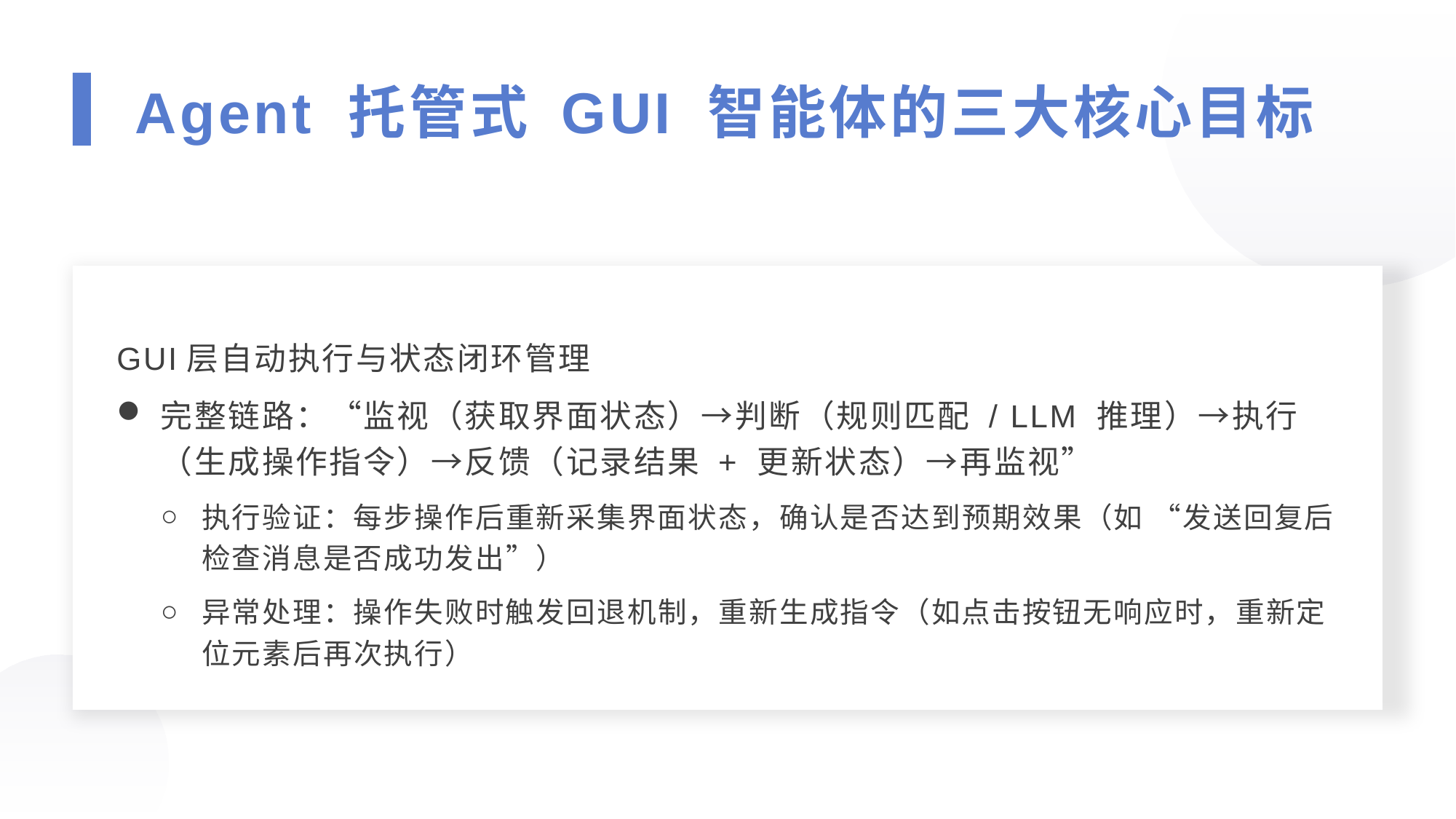

Agent 托管式 GUI 智能体的三大核心目标

GUI层自动执行与状态闭环管理
完整链路：“监视（获取界面状态）→判断（规则匹配 / LLM 推理）→执行（生成操作指令）→反馈（记录结果 + 更新状态）→再监视”
执行验证：每步操作后重新采集界面状态，确认是否达到预期效果（如 “发送回复后检查消息是否成功发出”）
异常处理：操作失败时触发回退机制，重新生成指令（如点击按钮无响应时，重新定位元素后再次执行）